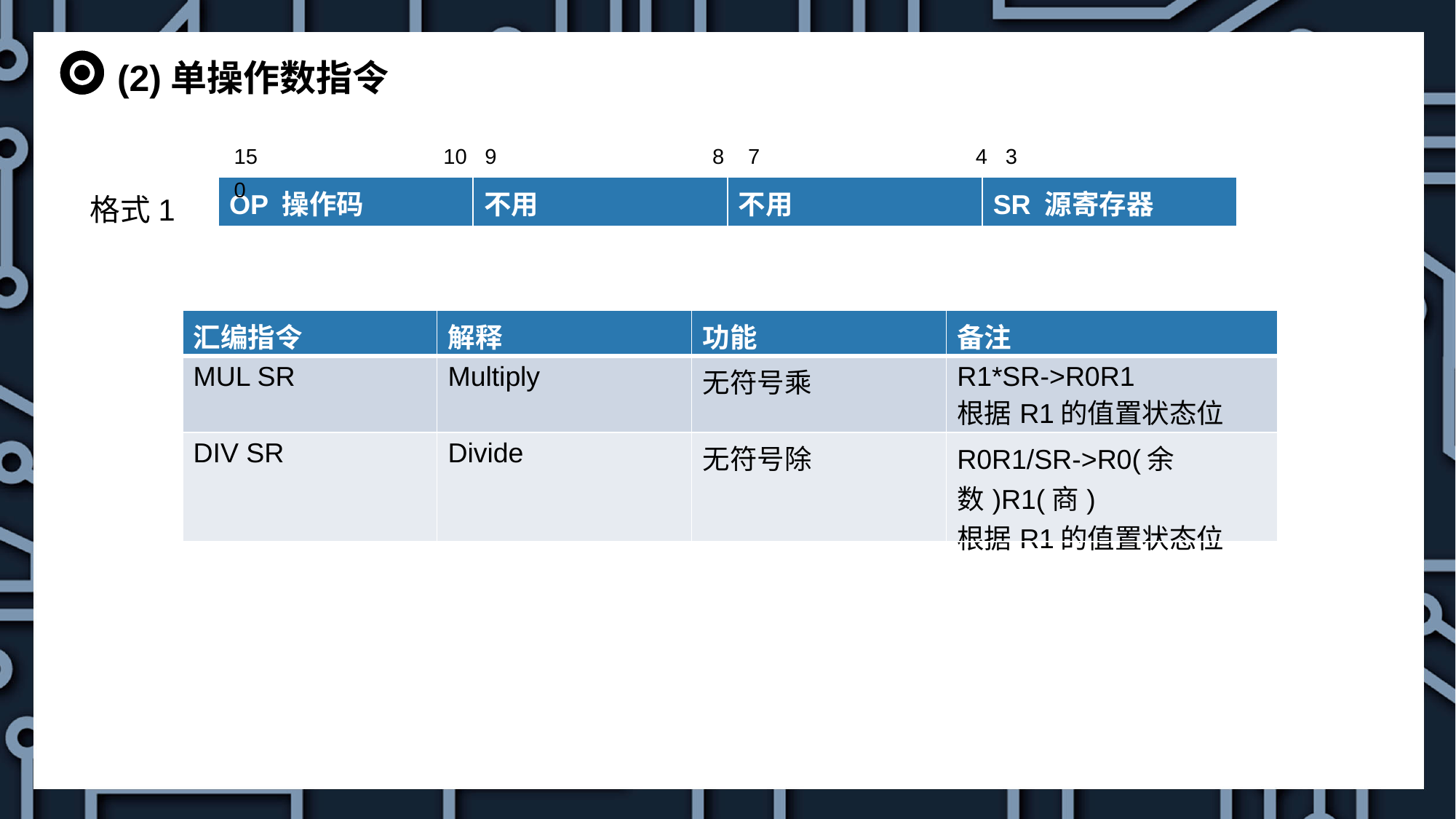

(2)单操作数指令

15                               10   9                                    8    7                                    4   3                                    0
格式1
| OP 操作码 | 不用 | 不用 | SR 源寄存器 |
| --- | --- | --- | --- |
| 汇编指令 | 解释 | 功能 | 备注 |
| --- | --- | --- | --- |
| MUL SR | Multiply | 无符号乘 | R1\*SR->R0R1 根据R1的值置状态位 |
| DIV SR | Divide | 无符号除 | R0R1/SR->R0(余数)R1(商) 根据R1的值置状态位 |